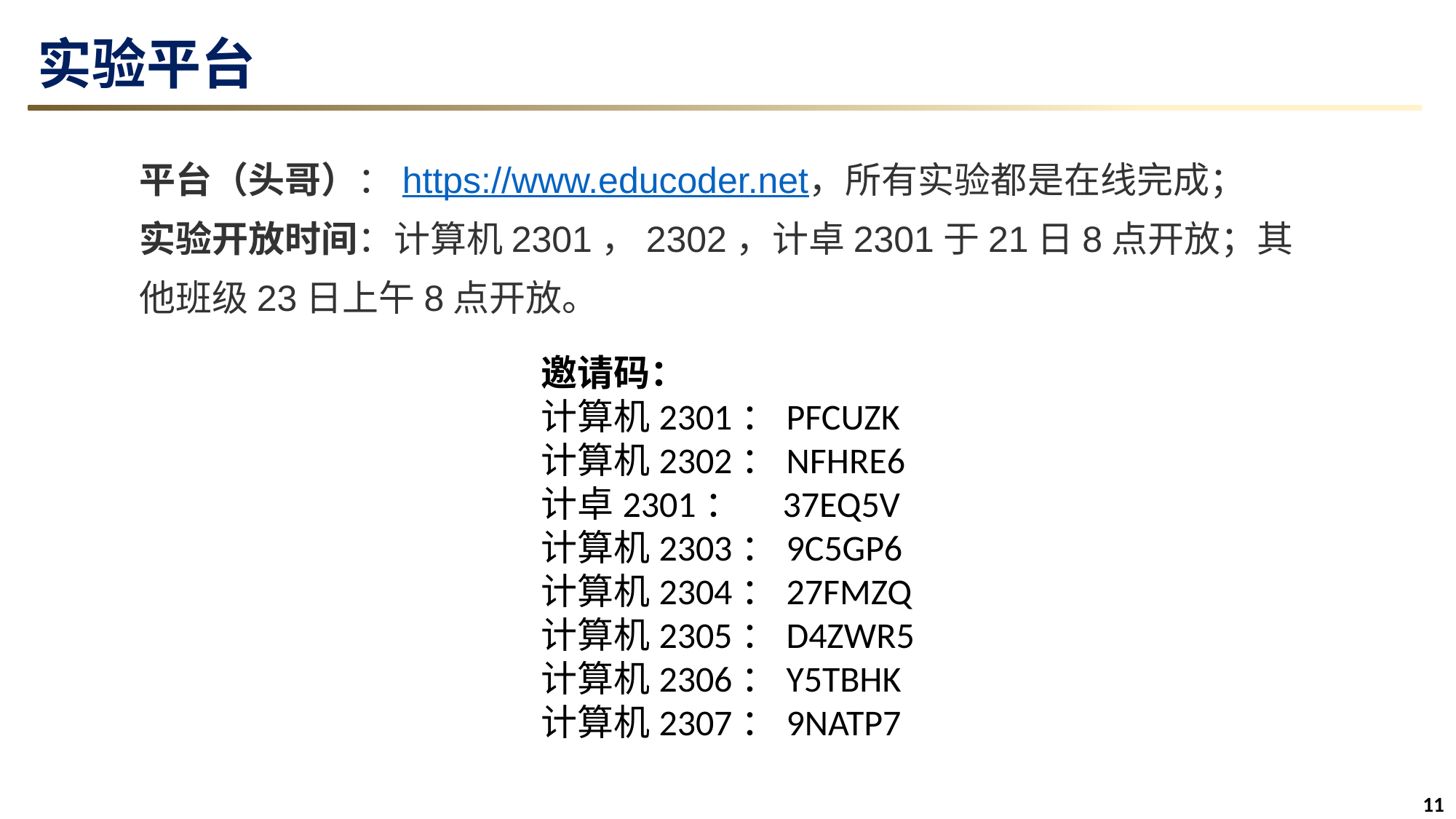

# 实验平台
平台（头哥）：https://www.educoder.net，所有实验都是在线完成；
实验开放时间：计算机2301，2302，计卓2301于21日8点开放；其他班级23日上午8点开放。
邀请码：
计算机2301：PFCUZK
计算机2302：NFHRE6
计卓2301：    37EQ5V
计算机2303：9C5GP6
计算机2304：27FMZQ
计算机2305：D4ZWR5
计算机2306：Y5TBHK
计算机2307：9NATP7
11